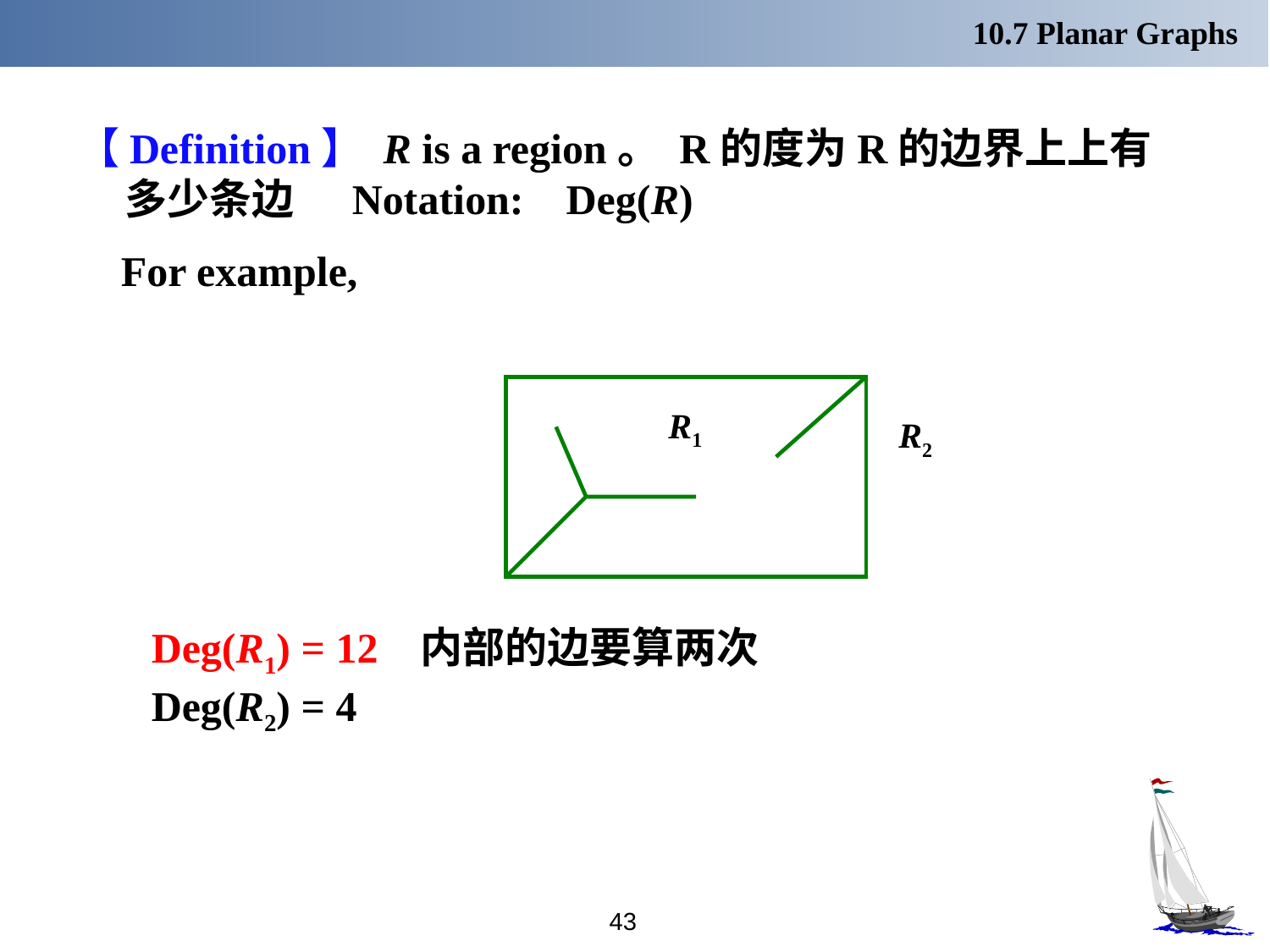

10.7 Planar Graphs
 【Definition】 R is a region。 R的度为R的边界上上有多少条边     Notation:    Deg(R)
      For example,

R1
R2

Deg(R1) = 12   内部的边要算两次
Deg(R2) = 4
43